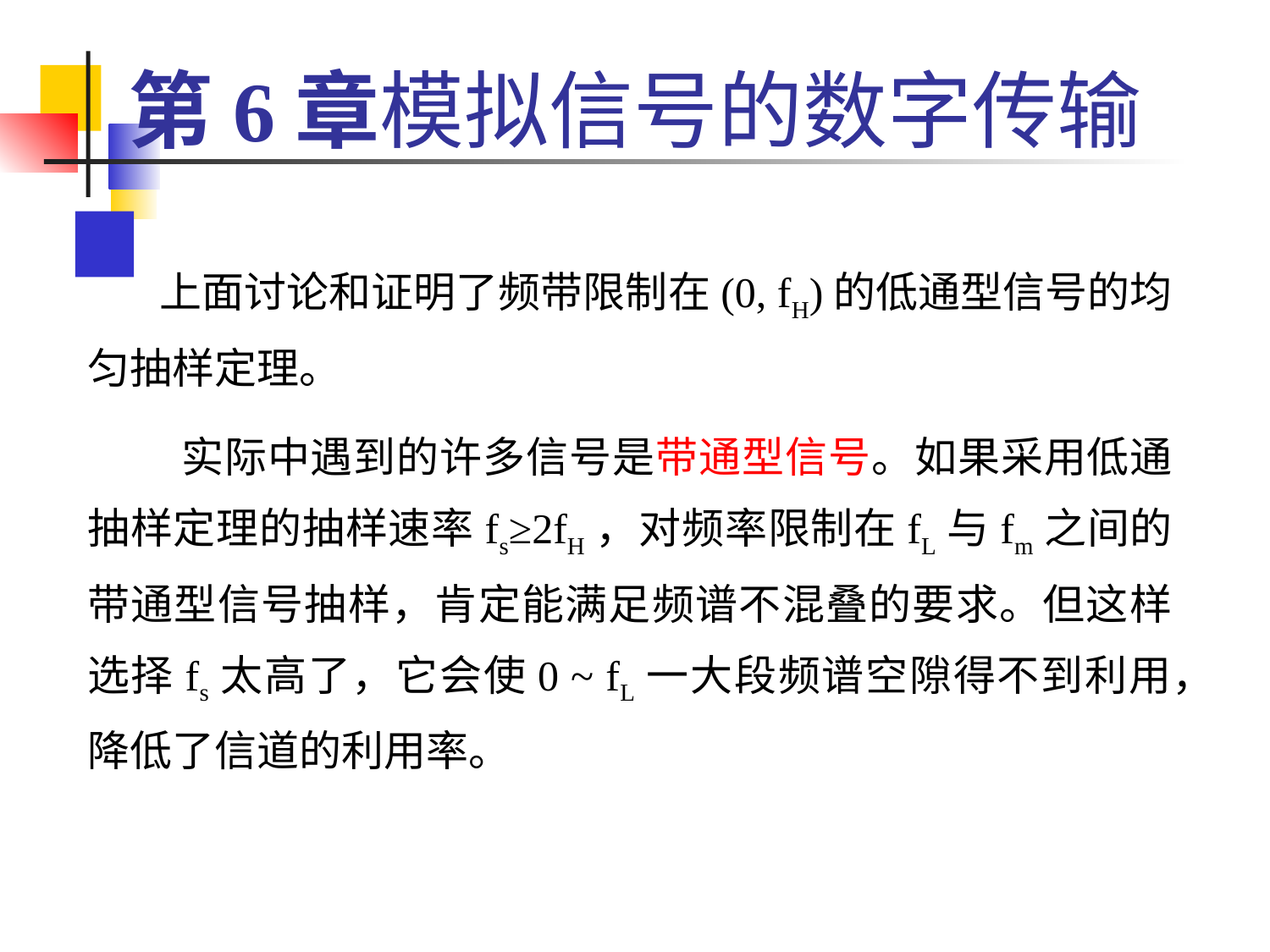

# 第6章模拟信号的数字传输
        上面讨论和证明了频带限制在(0, fH)的低通型信号的均匀抽样定理。
        实际中遇到的许多信号是带通型信号。如果采用低通抽样定理的抽样速率fs≥2fH，对频率限制在fL与fm之间的带通型信号抽样，肯定能满足频谱不混叠的要求。但这样选择fs太高了，它会使0 ~ fL一大段频谱空隙得不到利用，降低了信道的利用率。